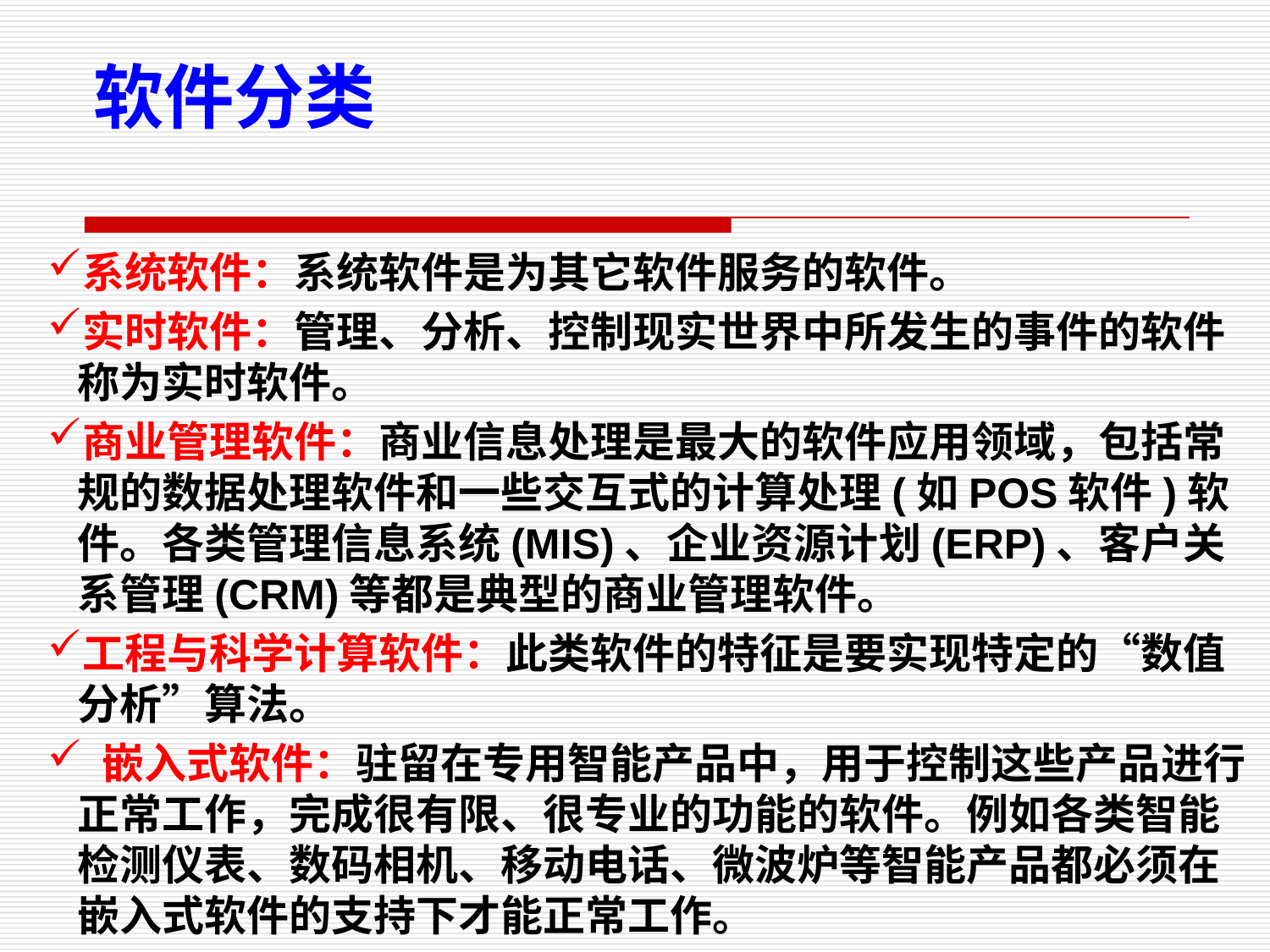

软件分类
系统软件：系统软件是为其它软件服务的软件。
实时软件：管理、分析、控制现实世界中所发生的事件的软件称为实时软件。
商业管理软件：商业信息处理是最大的软件应用领域，包括常规的数据处理软件和一些交互式的计算处理(如POS软件)软件。各类管理信息系统(MIS)、企业资源计划(ERP)、客户关系管理(CRM)等都是典型的商业管理软件。
工程与科学计算软件：此类软件的特征是要实现特定的“数值分析”算法。
 嵌入式软件：驻留在专用智能产品中，用于控制这些产品进行正常工作，完成很有限、很专业的功能的软件。例如各类智能检测仪表、数码相机、移动电话、微波炉等智能产品都必须在嵌入式软件的支持下才能正常工作。